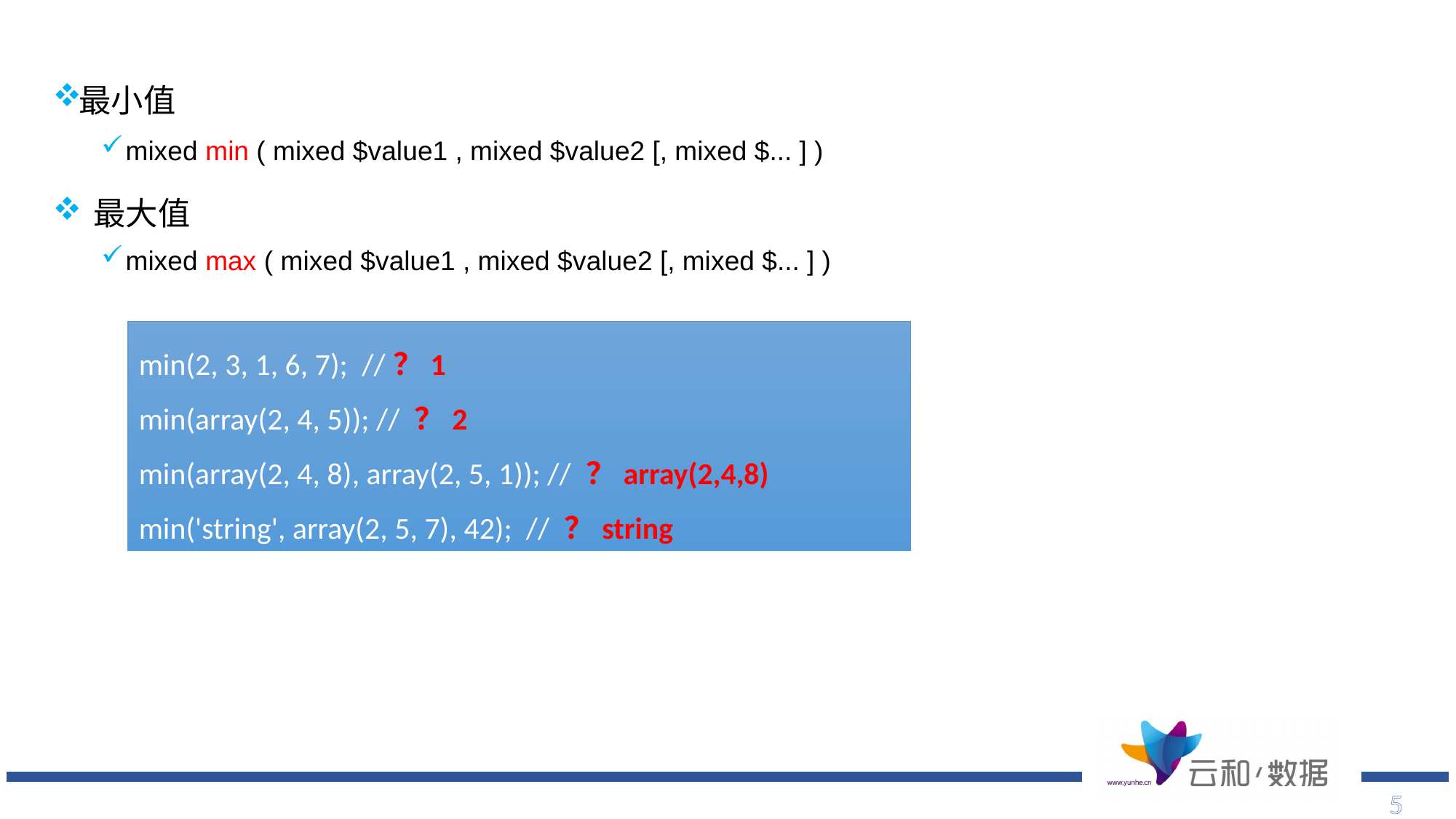

# 最小值
mixed min ( mixed $value1 , mixed $value2 [, mixed $... ] )
 最大值
mixed max ( mixed $value1 , mixed $value2 [, mixed $... ] )
min(2, 3, 1, 6, 7);  //？1
min(array(2, 4, 5)); // ？2
min(array(2, 4, 8), array(2, 5, 1)); // ？array(2,4,8)
min('string', array(2, 5, 7), 42);  // ？string